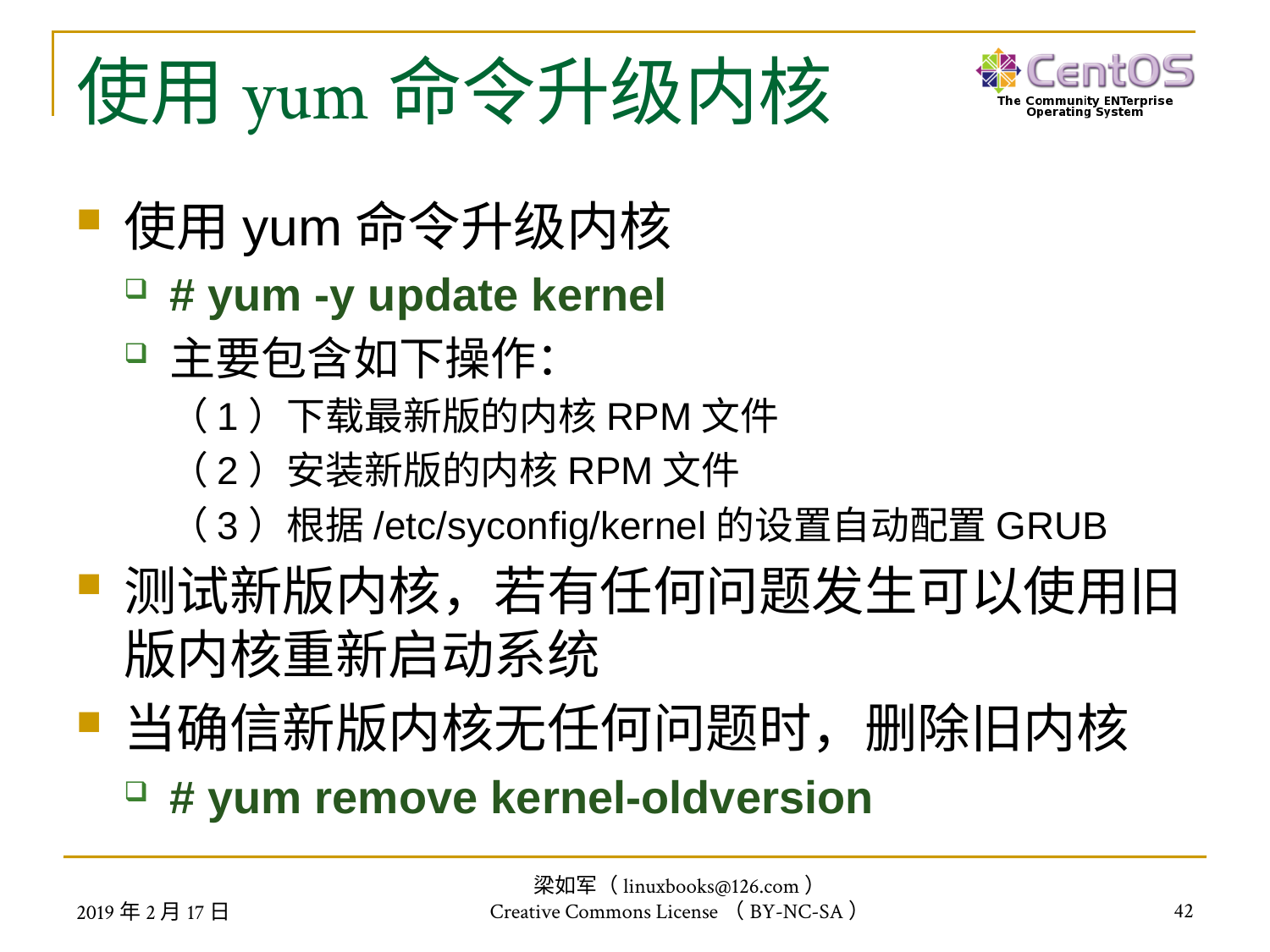

# 使用yum命令升级内核
使用yum命令升级内核
# yum -y update kernel
主要包含如下操作：
（1）下载最新版的内核RPM文件
（2）安装新版的内核RPM文件
（3）根据/etc/syconfig/kernel的设置自动配置GRUB
测试新版内核，若有任何问题发生可以使用旧版内核重新启动系统
当确信新版内核无任何问题时，删除旧内核
# yum remove kernel-oldversion

梁如军（linuxbooks@126.com）
Creative Commons License（BY-NC-SA）
2019年2月17日
42